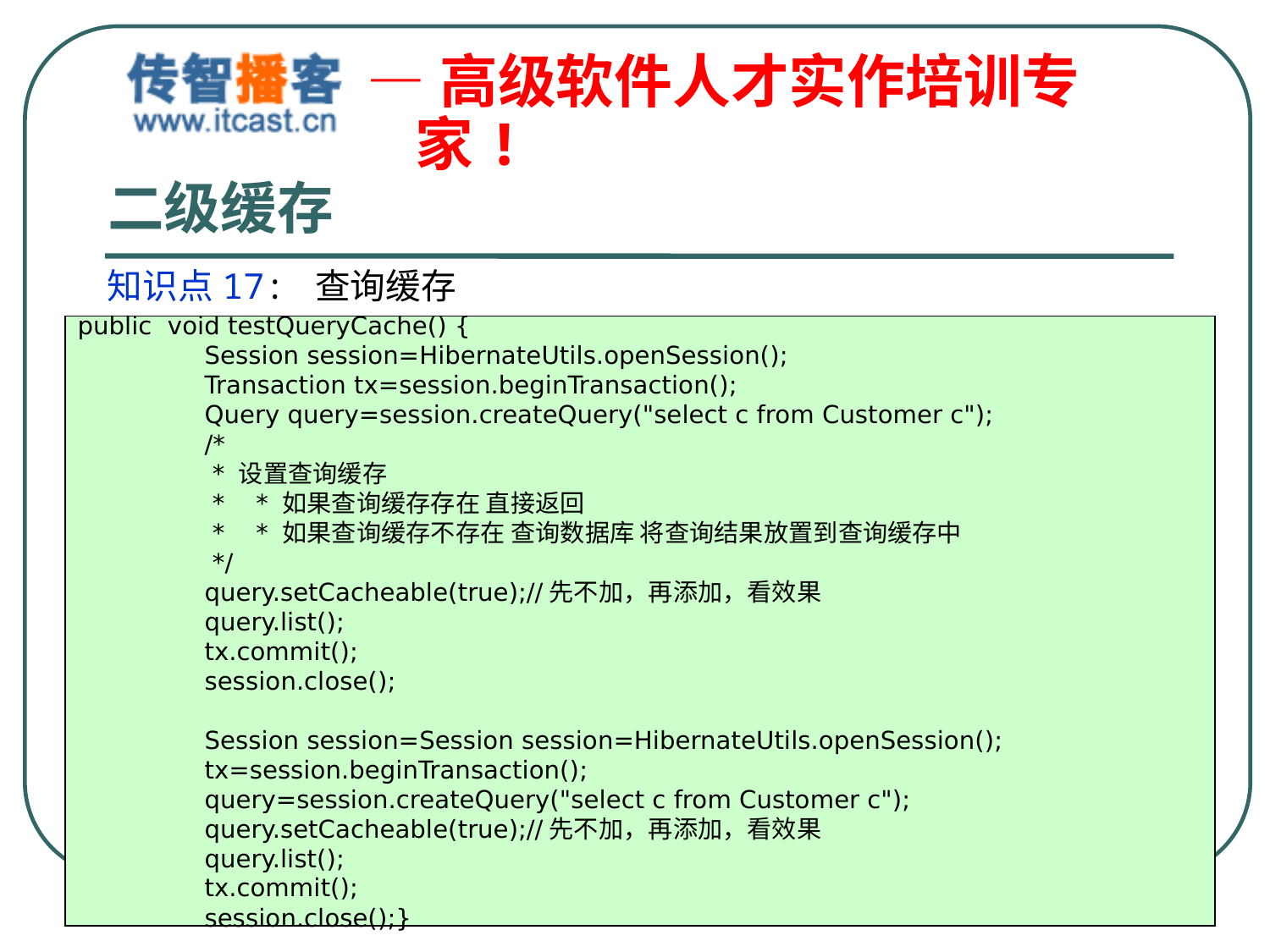

# 二级缓存
知识点17: 查询缓存
public  void testQueryCache() {
	Session session=HibernateUtils.openSession();
	Transaction tx=session.beginTransaction();
	Query query=session.createQuery("select c from Customer c");
	/*
	 * 设置查询缓存
	 *    * 如果查询缓存存在 直接返回
	 *    * 如果查询缓存不存在 查询数据库 将查询结果放置到查询缓存中
	 */
	query.setCacheable(true);//先不加，再添加，看效果
	query.list();
	tx.commit();
	session.close();

	Session session=Session session=HibernateUtils.openSession();
	tx=session.beginTransaction();
	query=session.createQuery("select c from Customer c");
	query.setCacheable(true);//先不加，再添加，看效果
	query.list();
	tx.commit();
	session.close();}
北京传智播客教育 www.itcast.cn